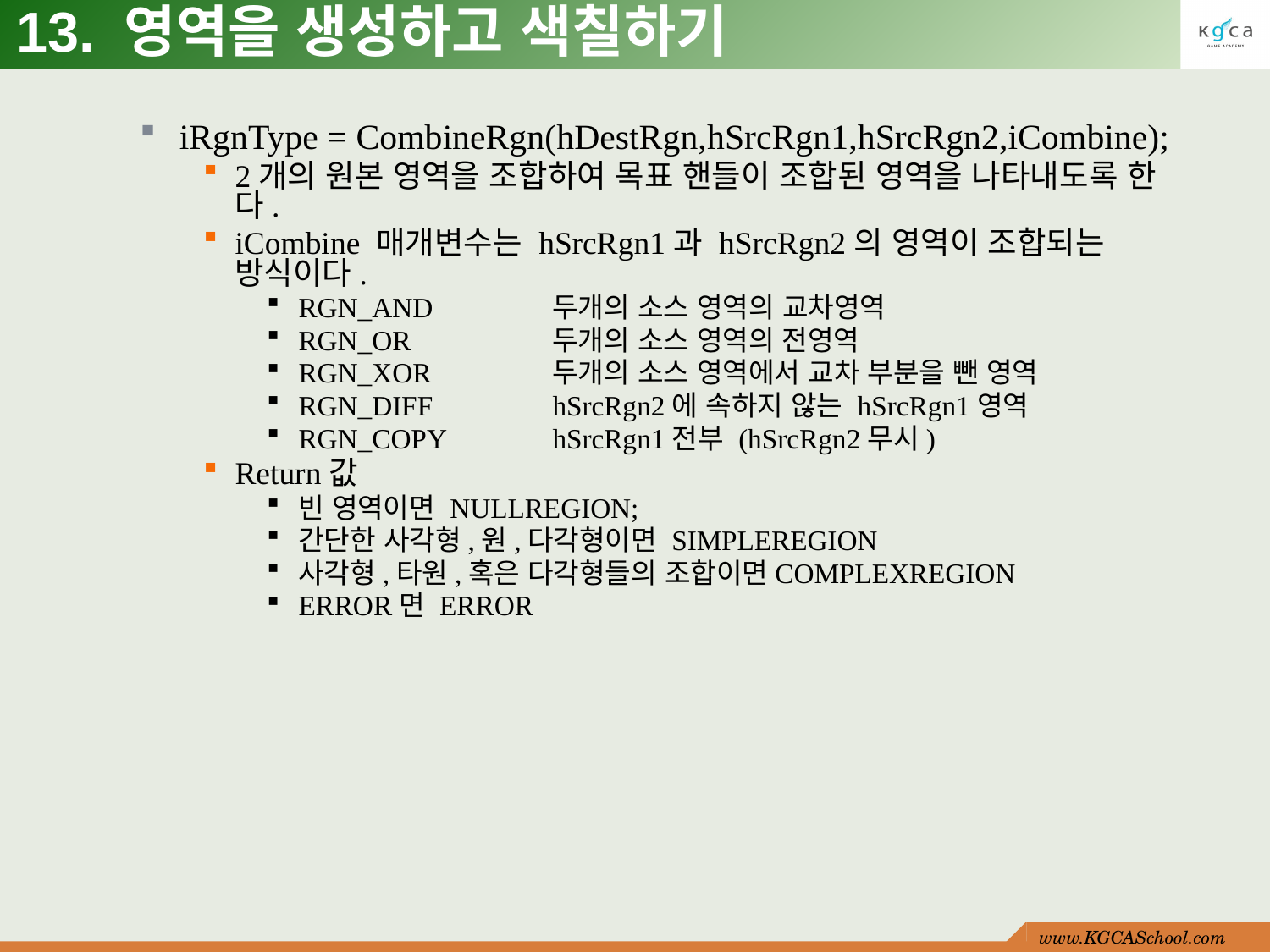

# 13. 영역을 생성하고 색칠하기
iRgnType = CombineRgn(hDestRgn,hSrcRgn1,hSrcRgn2,iCombine);
2개의 원본 영역을 조합하여 목표 핸들이 조합된 영역을 나타내도록 한다.
iCombine 매개변수는 hSrcRgn1과 hSrcRgn2의 영역이 조합되는   방식이다.
RGN_AND  	두개의 소스 영역의 교차영역
RGN_OR		두개의 소스 영역의 전영역
RGN_XOR	두개의 소스 영역에서 교차 부분을 뺀 영역
RGN_DIFF	hSrcRgn2에 속하지 않는 hSrcRgn1영역
RGN_COPY	hSrcRgn1전부 (hSrcRgn2무시)
Return값
빈 영역이면 NULLREGION;
간단한 사각형,원,다각형이면 SIMPLEREGION
사각형,타원,혹은 다각형들의 조합이면COMPLEXREGION
ERROR면 ERROR